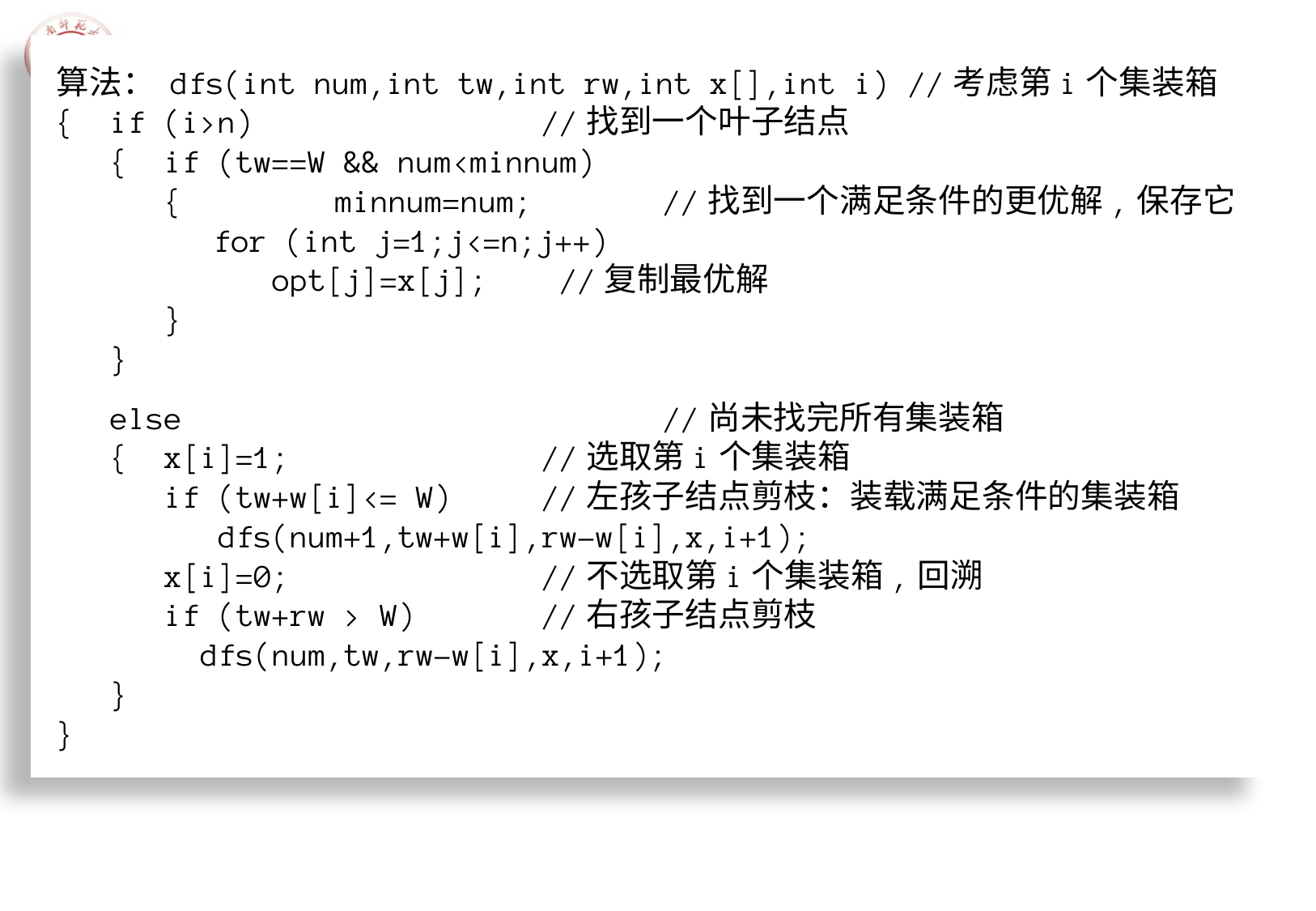

算法： dfs(int num,int tw,int rw,int x[],int i) //考虑第i个集装箱
{  if (i>n)			//找到一个叶子结点
   {  if (tw==W && num<minnum)
      {	  minnum=num; 	//找到一个满足条件的更优解,保存它
	  for (int j=1;j<=n;j++)
            opt[j]=x[j];	 //复制最优解
      }
   }
   else				//尚未找完所有集装箱
   {  x[i]=1;			//选取第i个集装箱
      if (tw+w[i]<= W)	//左孩子结点剪枝：装载满足条件的集装箱
         dfs(num+1,tw+w[i],rw-w[i],x,i+1);
      x[i]=0;			//不选取第i个集装箱,回溯
      if (tw+rw > W)		//右孩子结点剪枝
        dfs(num,tw,rw-w[i],x,i+1);
   }
}